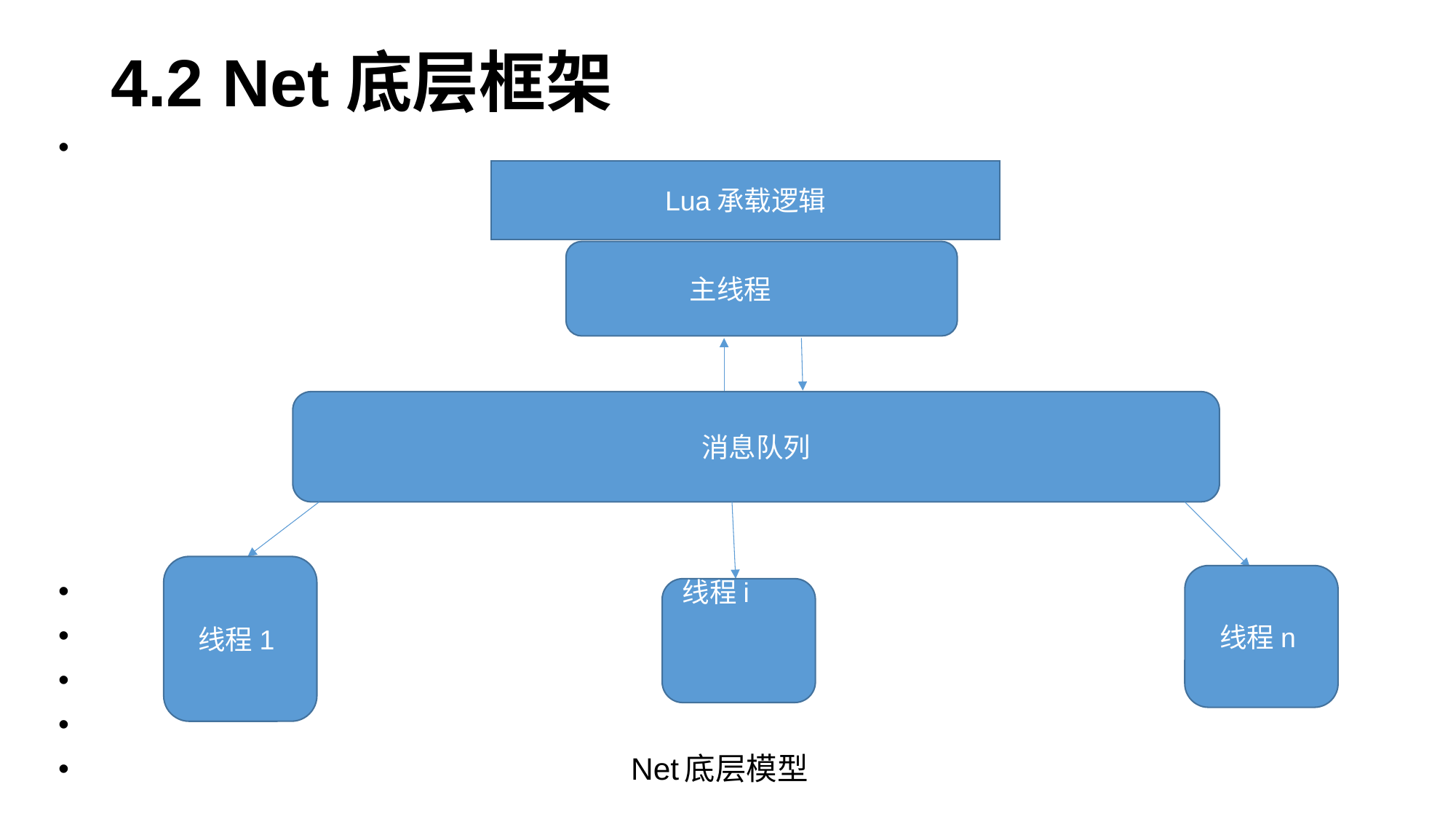

# 4.2 Net底层框架

                                                                Net底层模型
Lua承载逻辑
主线程
消息队列
线程1
线程n
线程i